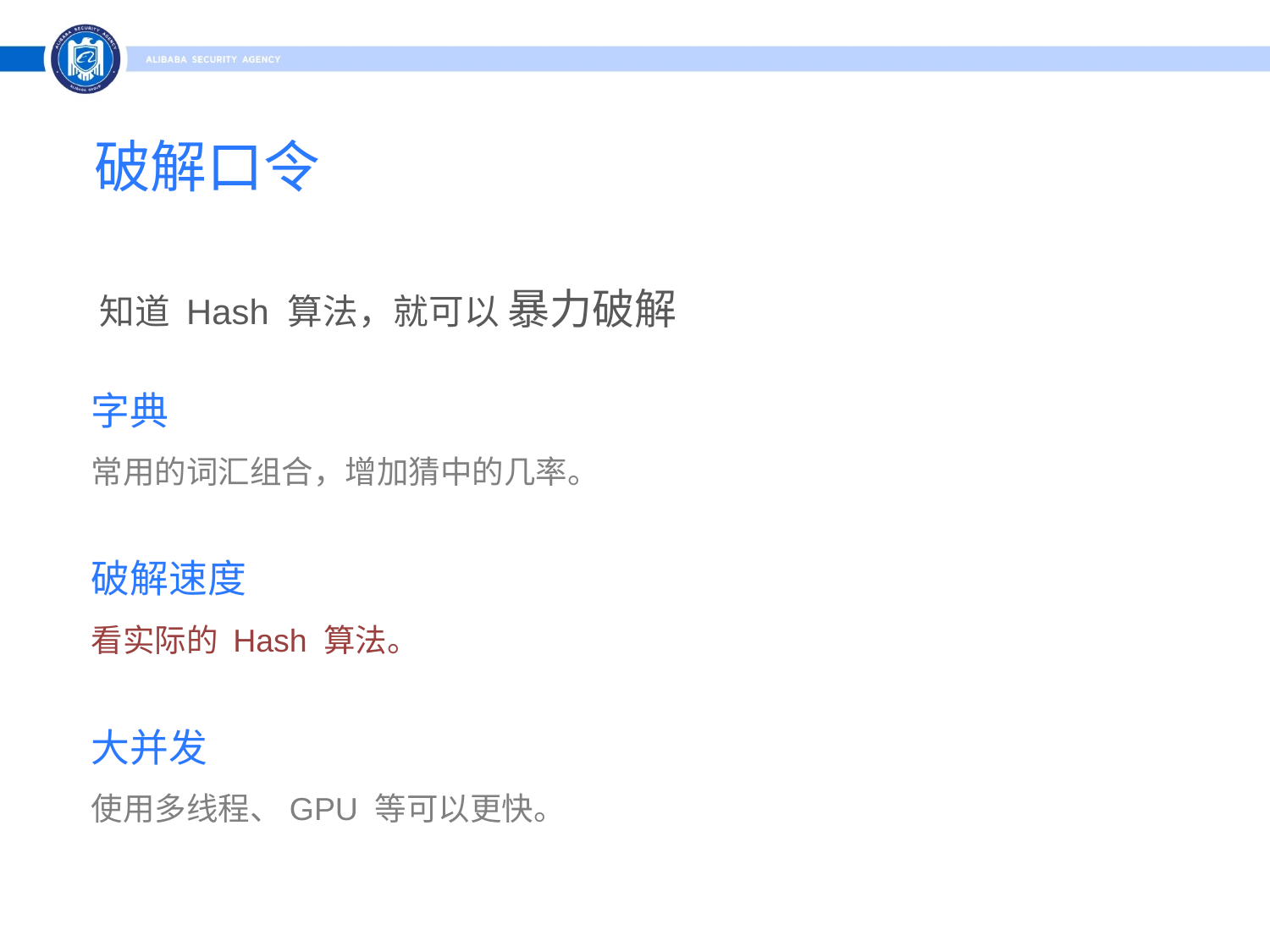

破解口令
知道 Hash 算法，就可以 暴力破解
字典
常用的词汇组合，增加猜中的几率。
破解速度
看实际的 Hash 算法。
大并发
使用多线程、GPU 等可以更快。